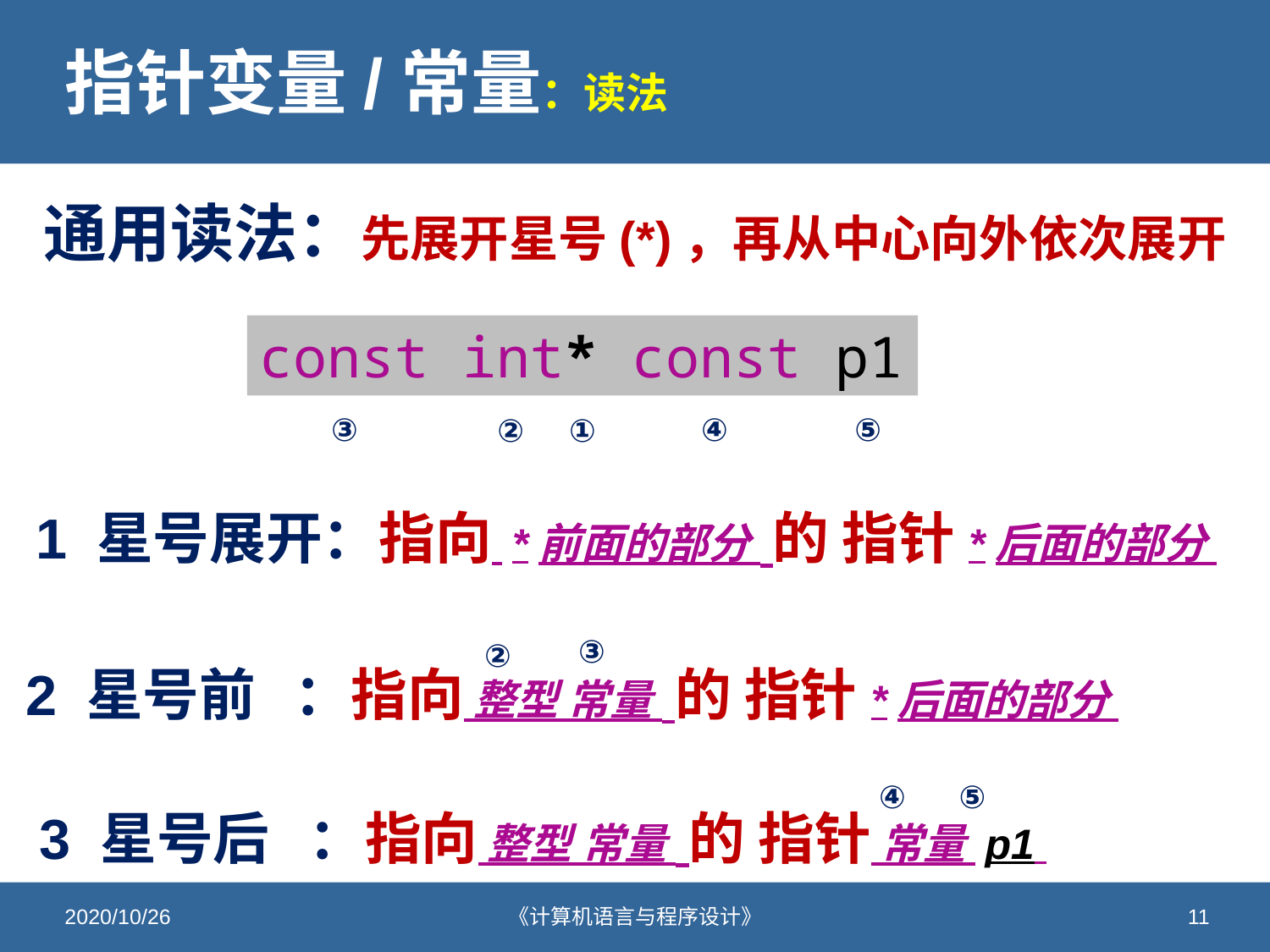

# 指针变量/常量：读法
通用读法：先展开星号(*)，再从中心向外依次展开
const int* const p1
③
④
⑤
②
①
1 星号展开：指向 *前面的部分  的 指针*后面的部分
③
②
2 星号前   ：指向 整型 常量  的 指针*后面的部分
④
⑤
3 星号后   ：指向 整型 常量  的 指针 常量 p1
2020/10/26
《计算机语言与程序设计》
11